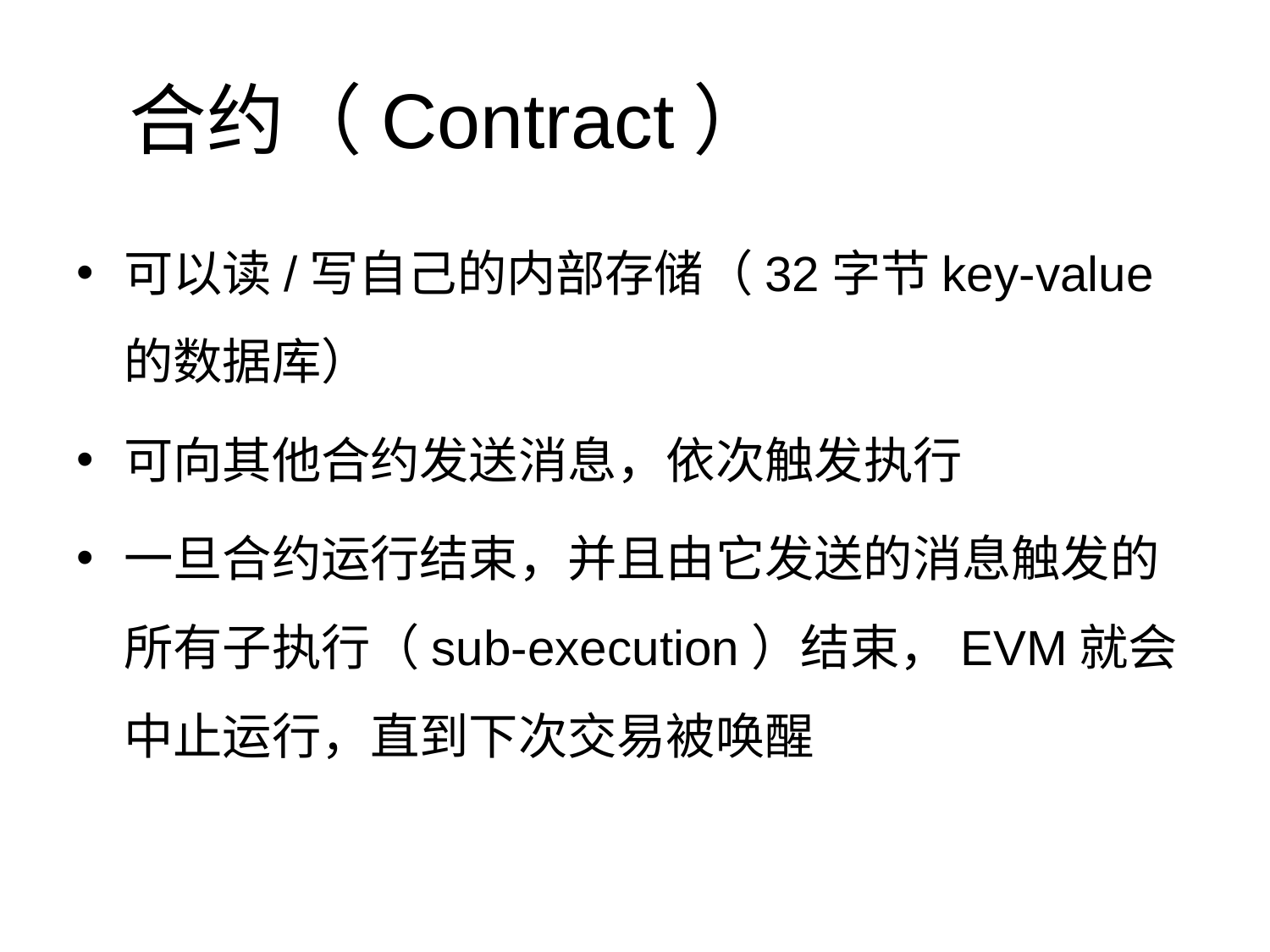

# 合约（Contract）
可以读/写自己的内部存储（32字节key-value的数据库）
可向其他合约发送消息，依次触发执行
一旦合约运行结束，并且由它发送的消息触发的所有子执行（sub-execution）结束，EVM就会中止运行，直到下次交易被唤醒